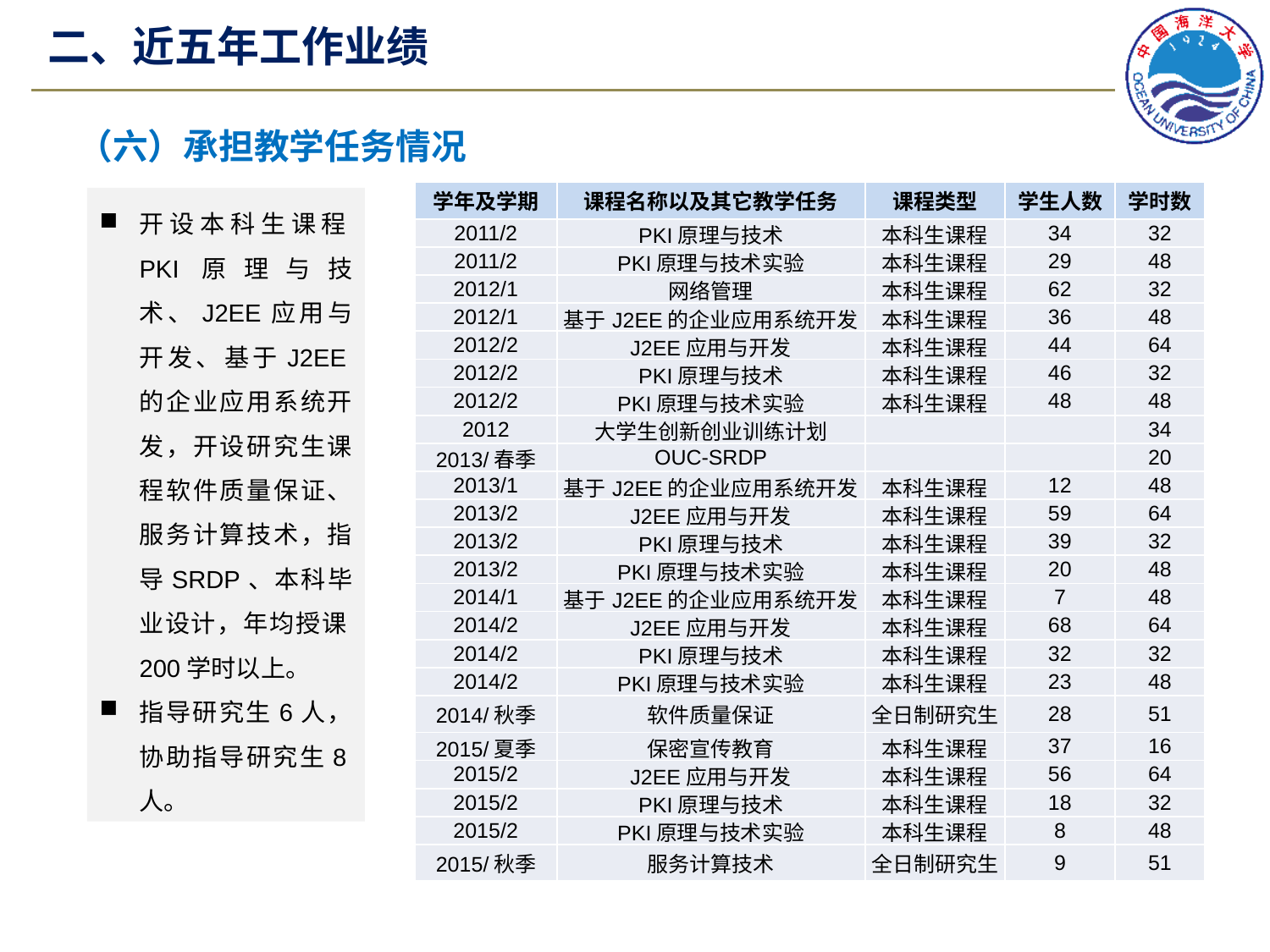

# 二、近五年工作业绩
（六）承担教学任务情况
| 学年及学期 | 课程名称以及其它教学任务 | 课程类型 | 学生人数 | 学时数 |
| --- | --- | --- | --- | --- |
| 2011/2 | PKI原理与技术 | 本科生课程 | 34 | 32 |
| 2011/2 | PKI原理与技术实验 | 本科生课程 | 29 | 48 |
| 2012/1 | 网络管理 | 本科生课程 | 62 | 32 |
| 2012/1 | 基于J2EE的企业应用系统开发 | 本科生课程 | 36 | 48 |
| 2012/2 | J2EE应用与开发 | 本科生课程 | 44 | 64 |
| 2012/2 | PKI原理与技术 | 本科生课程 | 46 | 32 |
| 2012/2 | PKI原理与技术实验 | 本科生课程 | 48 | 48 |
| 2012 | 大学生创新创业训练计划 |  |  | 34 |
| 2013/春季 | OUC-SRDP |  |  | 20 |
| 2013/1 | 基于J2EE的企业应用系统开发 | 本科生课程 | 12 | 48 |
| 2013/2 | J2EE应用与开发 | 本科生课程 | 59 | 64 |
| 2013/2 | PKI原理与技术 | 本科生课程 | 39 | 32 |
| 2013/2 | PKI原理与技术实验 | 本科生课程 | 20 | 48 |
| 2014/1 | 基于J2EE的企业应用系统开发 | 本科生课程 | 7 | 48 |
| 2014/2 | J2EE应用与开发 | 本科生课程 | 68 | 64 |
| 2014/2 | PKI原理与技术 | 本科生课程 | 32 | 32 |
| 2014/2 | PKI原理与技术实验 | 本科生课程 | 23 | 48 |
| 2014/秋季 | 软件质量保证 | 全日制研究生 | 28 | 51 |
| 2015/夏季 | 保密宣传教育 | 本科生课程 | 37 | 16 |
| 2015/2 | J2EE应用与开发 | 本科生课程 | 56 | 64 |
| 2015/2 | PKI原理与技术 | 本科生课程 | 18 | 32 |
| 2015/2 | PKI原理与技术实验 | 本科生课程 | 8 | 48 |
| 2015/秋季 | 服务计算技术 | 全日制研究生 | 9 | 51 |
开设本科生课程PKI原理与技术、J2EE应用与开发、基于J2EE的企业应用系统开发，开设研究生课程软件质量保证、服务计算技术，指导SRDP、本科毕业设计，年均授课200学时以上。
指导研究生6人，协助指导研究生8人。